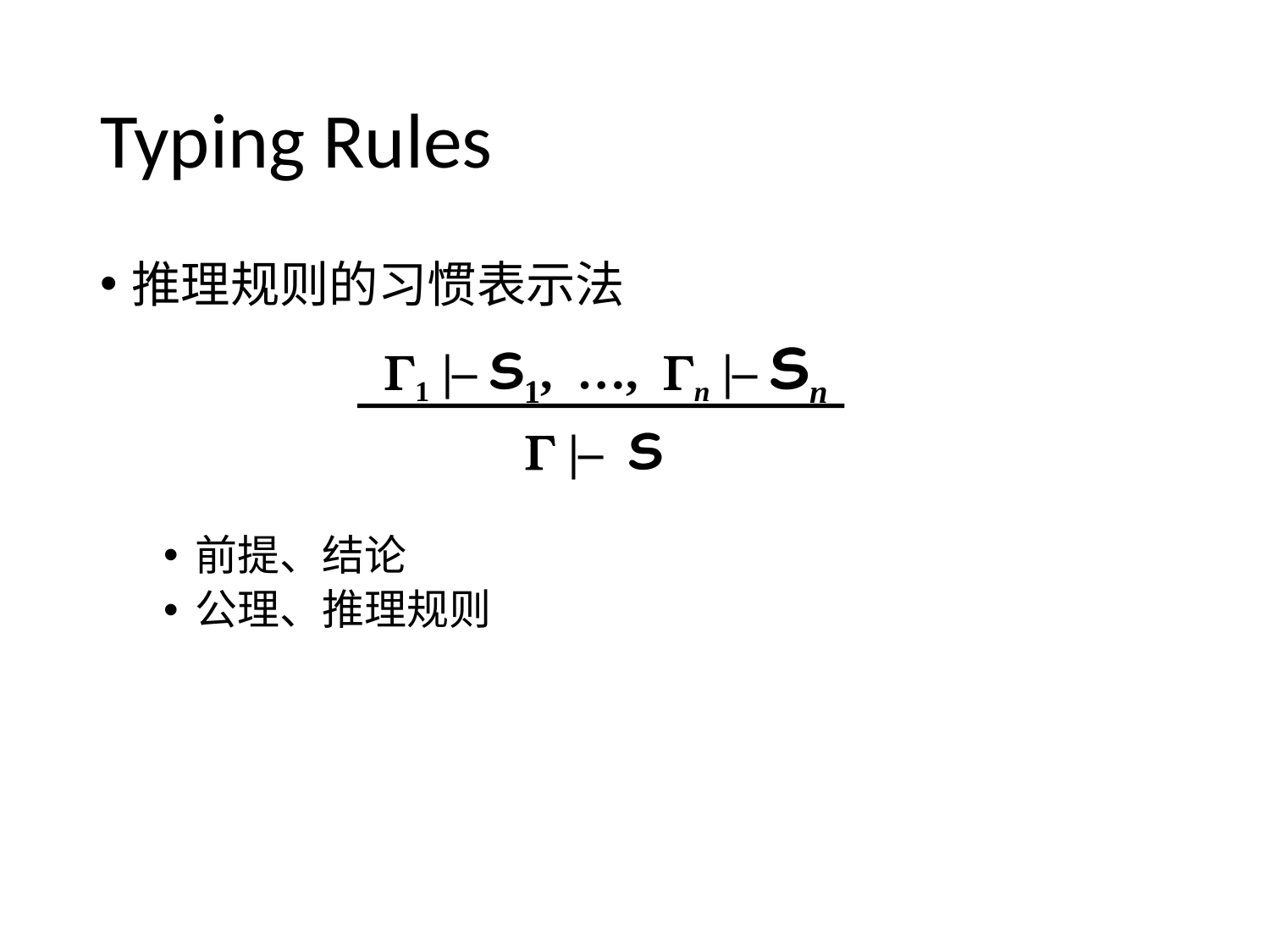

# Typing Rules
推理规则的习惯表示法

前提、结论
公理、推理规则
  Γ1 |– S1,  …,  Γn |– Sn
Γ |–  S